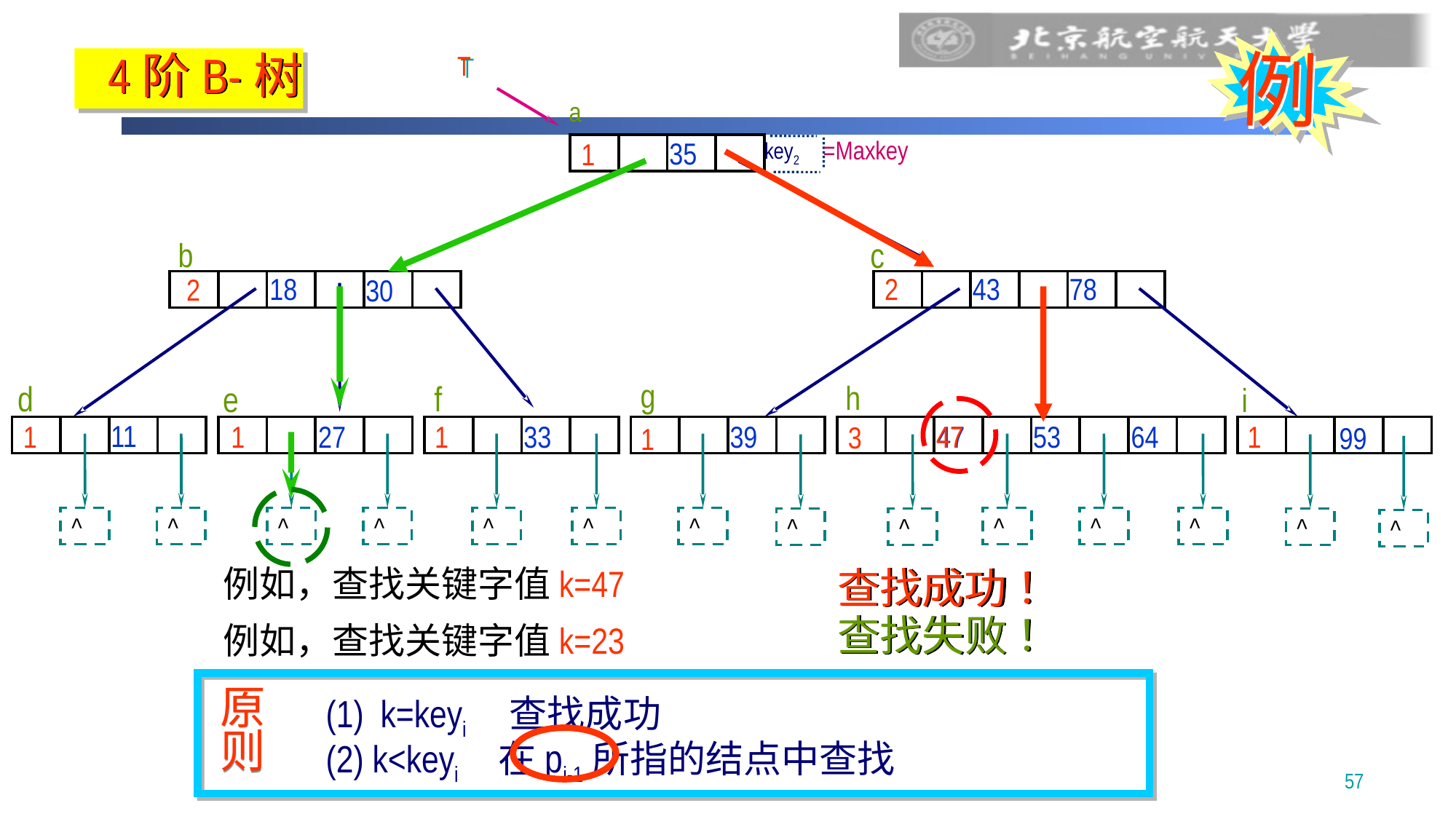

例

4阶B-树

T

a
35
1

c
b
18
2
43
78
2
30

g
f
h
d
e
i
11
1
27
1
1
33
39
47
53
64
1
3
99
1

^

^

^

^

^

^

^

^

^

^

^

^

^

^

=Maxkey
key2

47

例如，查找关键字值k=47
查找成功 ！
查找失败 ！
例如，查找关键字值k=23

原
则
k=keyi    查找成功
(2) k<keyi      在pi-1所指的结点中查找

57